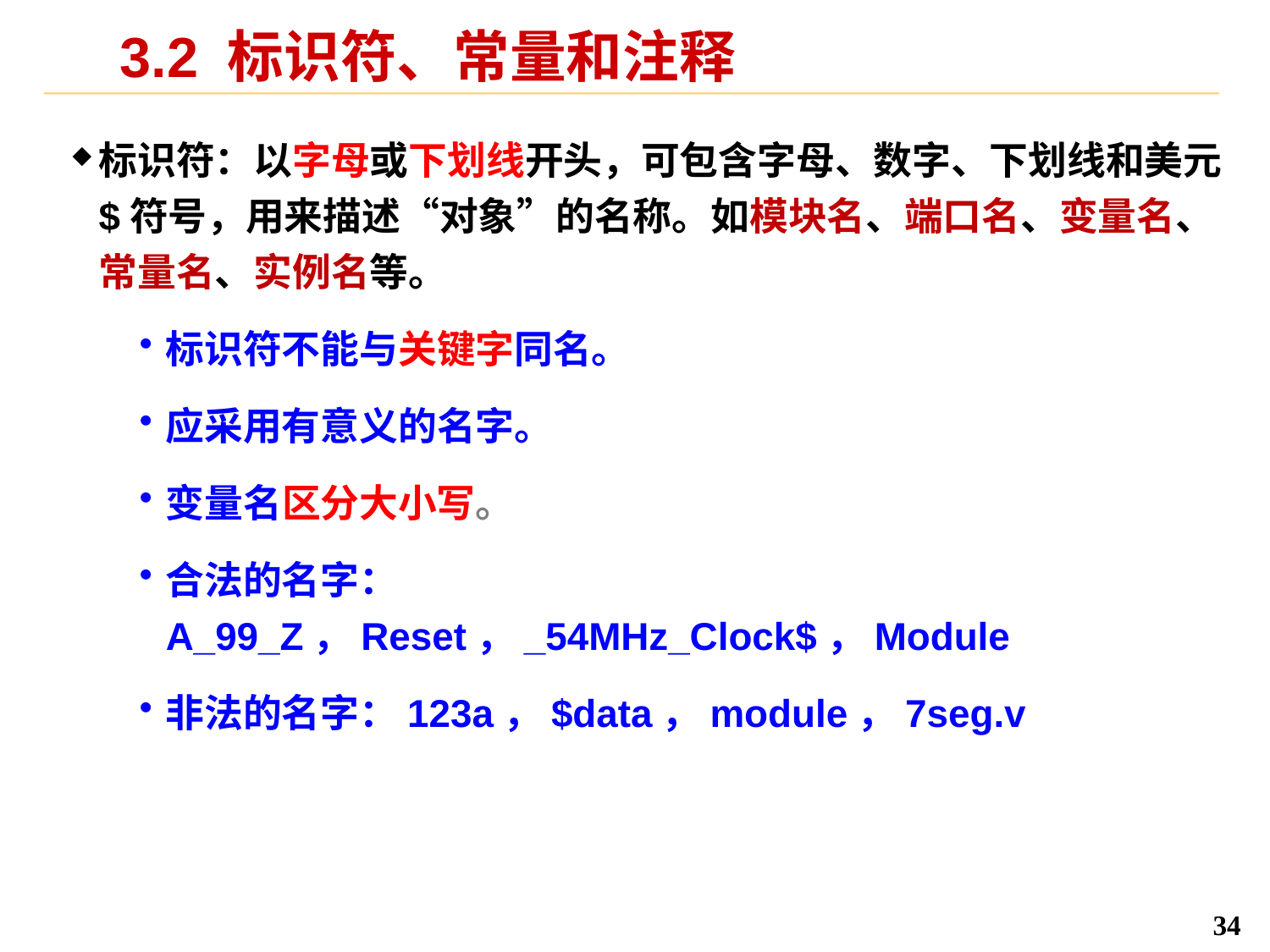

# 3.2 标识符、常量和注释
标识符：以字母或下划线开头，可包含字母、数字、下划线和美元$符号，用来描述“对象”的名称。如模块名、端口名、变量名、常量名、实例名等。
标识符不能与关键字同名。
应采用有意义的名字。
变量名区分大小写。
合法的名字：A_99_Z，Reset，_54MHz_Clock$，Module
非法的名字：123a，$data，module，7seg.v

34